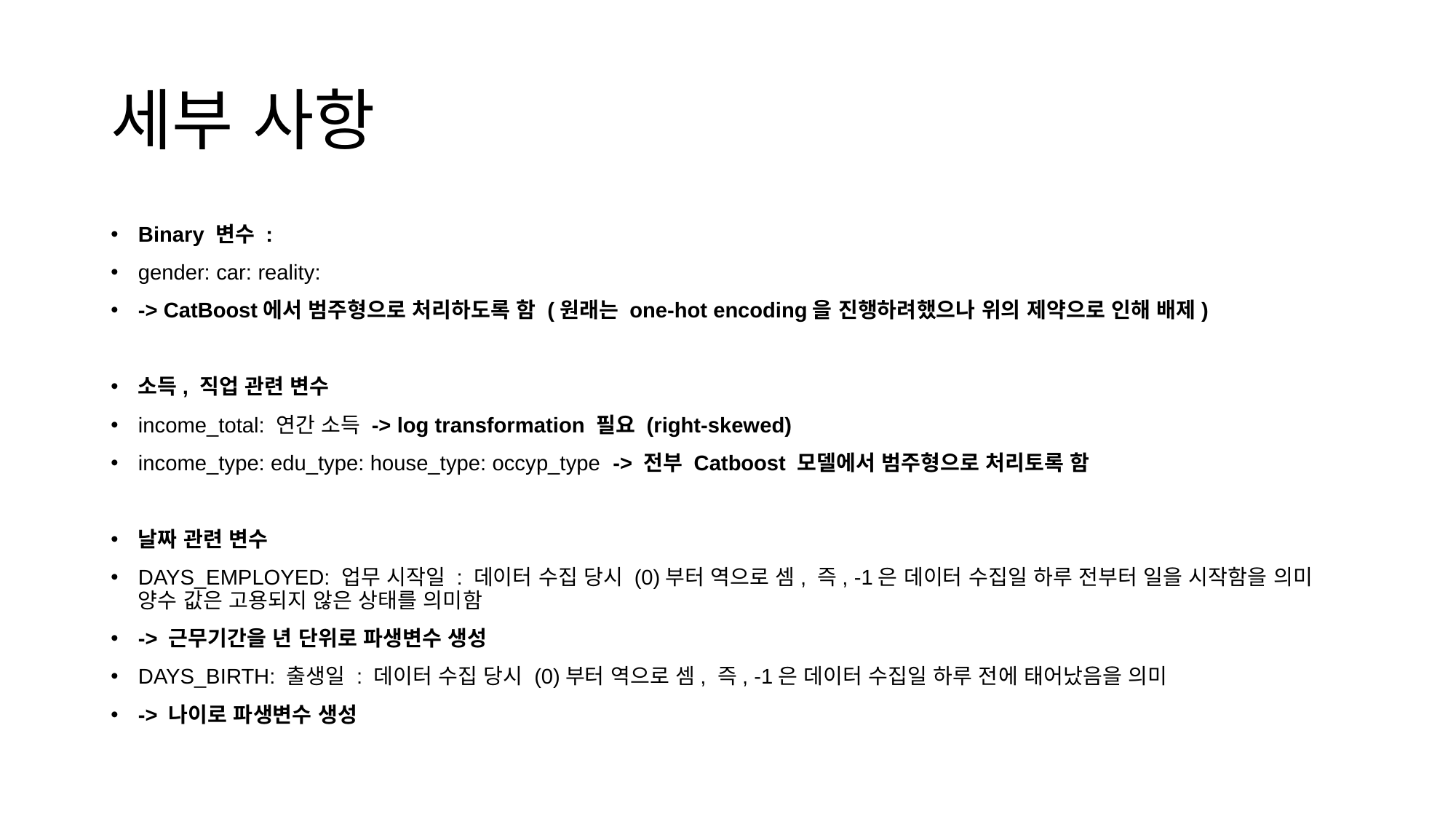

# 세부 사항
Binary 변수 :
gender: car: reality:
-> CatBoost에서 범주형으로 처리하도록 함 (원래는 one-hot encoding을 진행하려했으나 위의 제약으로 인해 배제)

소득, 직업 관련 변수
income_total: 연간 소득 -> log transformation 필요 (right-skewed)
income_type: edu_type: house_type: occyp_type  -> 전부 Catboost 모델에서 범주형으로 처리토록 함

날짜 관련 변수
DAYS_EMPLOYED: 업무 시작일 : 데이터 수집 당시 (0)부터 역으로 셈, 즉, -1은 데이터 수집일 하루 전부터 일을 시작함을 의미
양수 값은 고용되지 않은 상태를 의미함
-> 근무기간을 년 단위로 파생변수 생성
DAYS_BIRTH: 출생일 : 데이터 수집 당시 (0)부터 역으로 셈, 즉, -1은 데이터 수집일 하루 전에 태어났음을 의미
-> 나이로 파생변수 생성